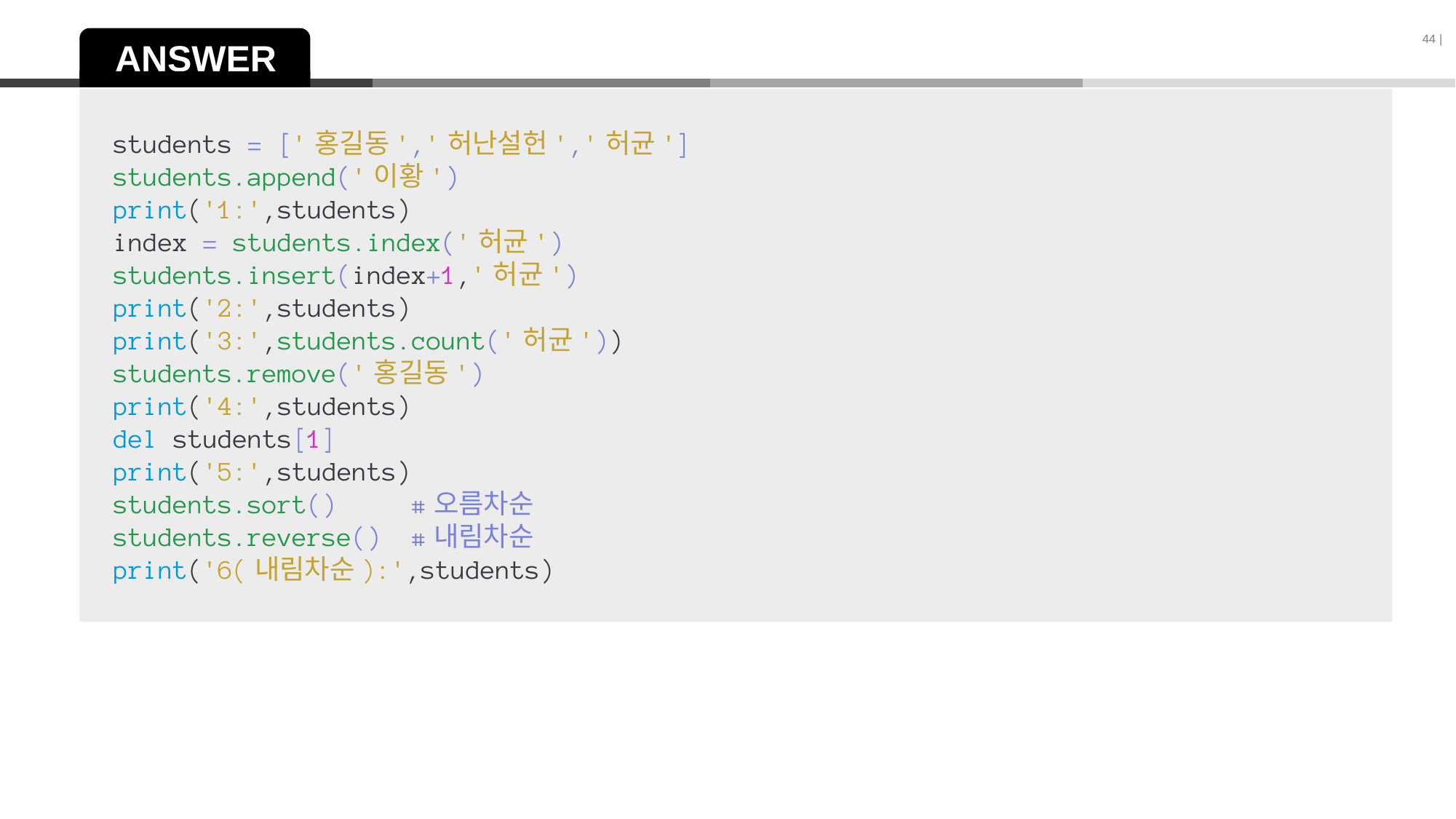

44 |

ANSWER

students = ['홍길동','허난설헌','허균']
students.append('이황')
print('1:',students)
index = students.index('허균')
students.insert(index+1,'허균')
print('2:',students)
print('3:',students.count('허균'))
students.remove('홍길동')
print('4:',students)
del students[1]
print('5:',students)
students.sort()     #오름차순
students.reverse()  #내림차순
print('6(내림차순):',students)